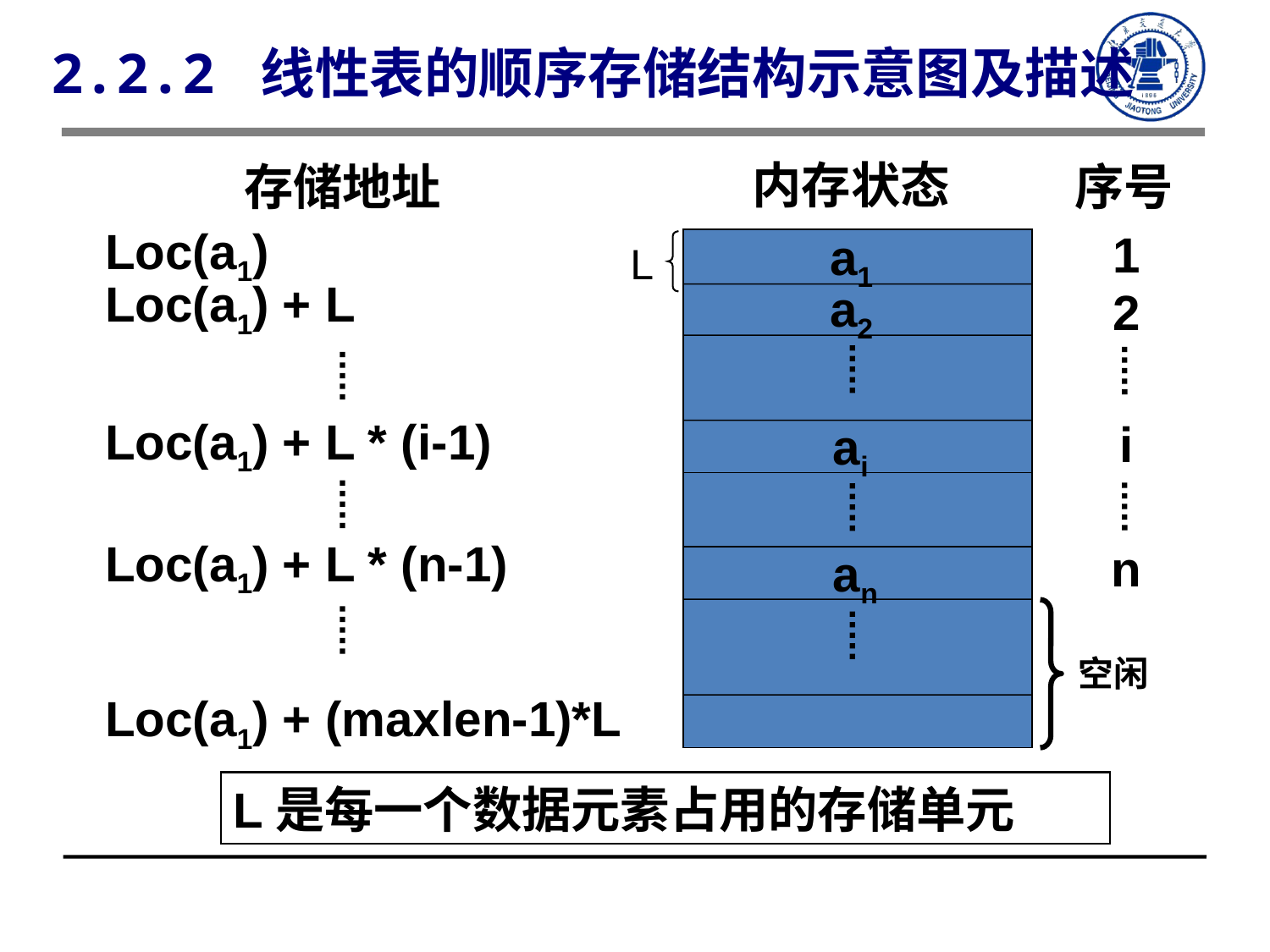

2.2.2 线性表的顺序存储结构示意图及描述
内存状态
存储地址
序号
Loc(a1)
Loc(a1) + L

Loc(a1) + L * (i-1)

Loc(a1) + L * (n-1)

Loc(a1) + (maxlen-1)*L
1
2

i

n
a1

L

a2

ai

an

空闲

L是每一个数据元素占用的存储单元